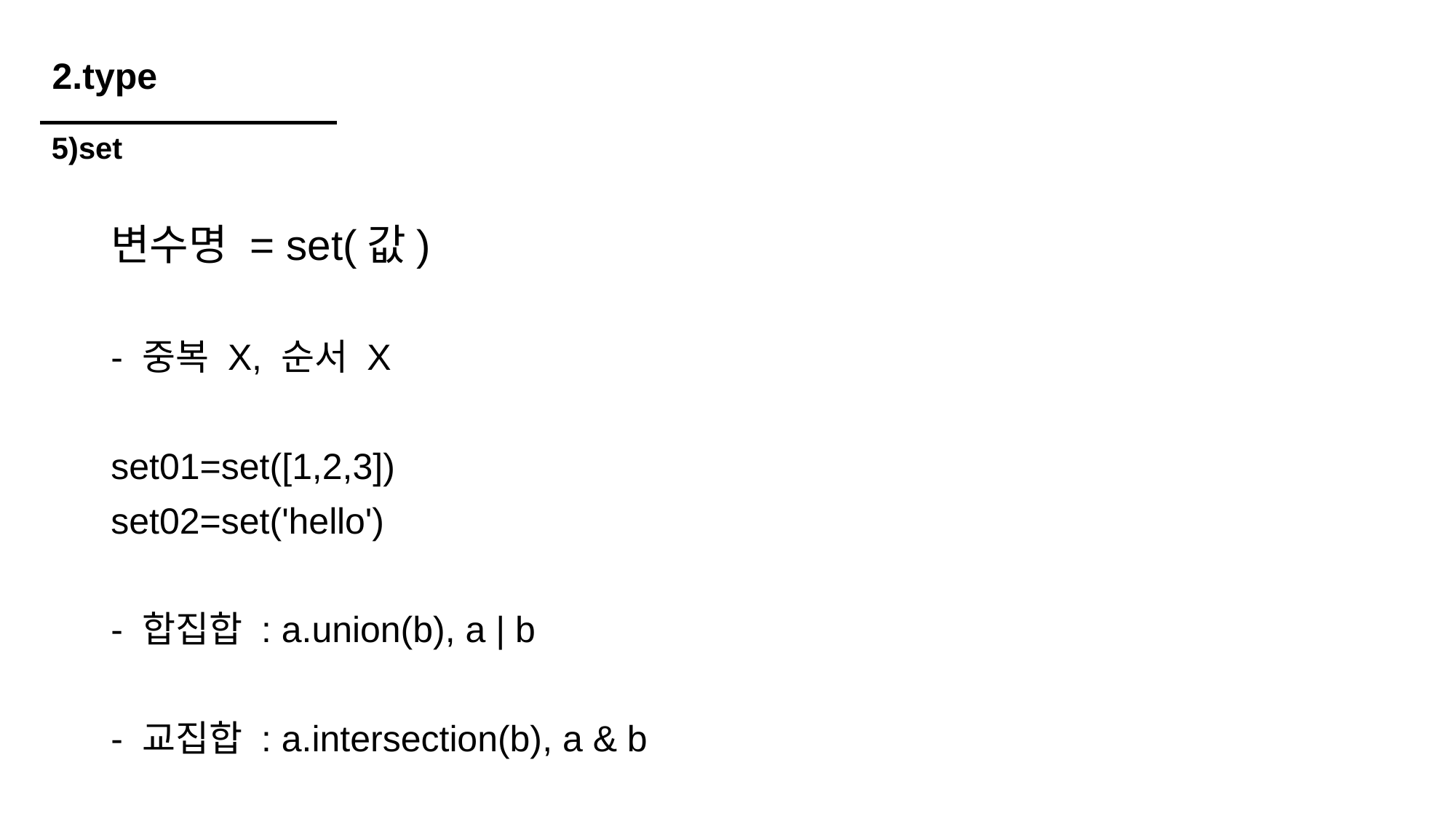

# 2.type
5)set
변수명 = set(값)

- 중복 X, 순서 X

set01=set([1,2,3])
set02=set('hello')

- 합집합 : a.union(b), a | b

- 교집합 : a.intersection(b), a & b